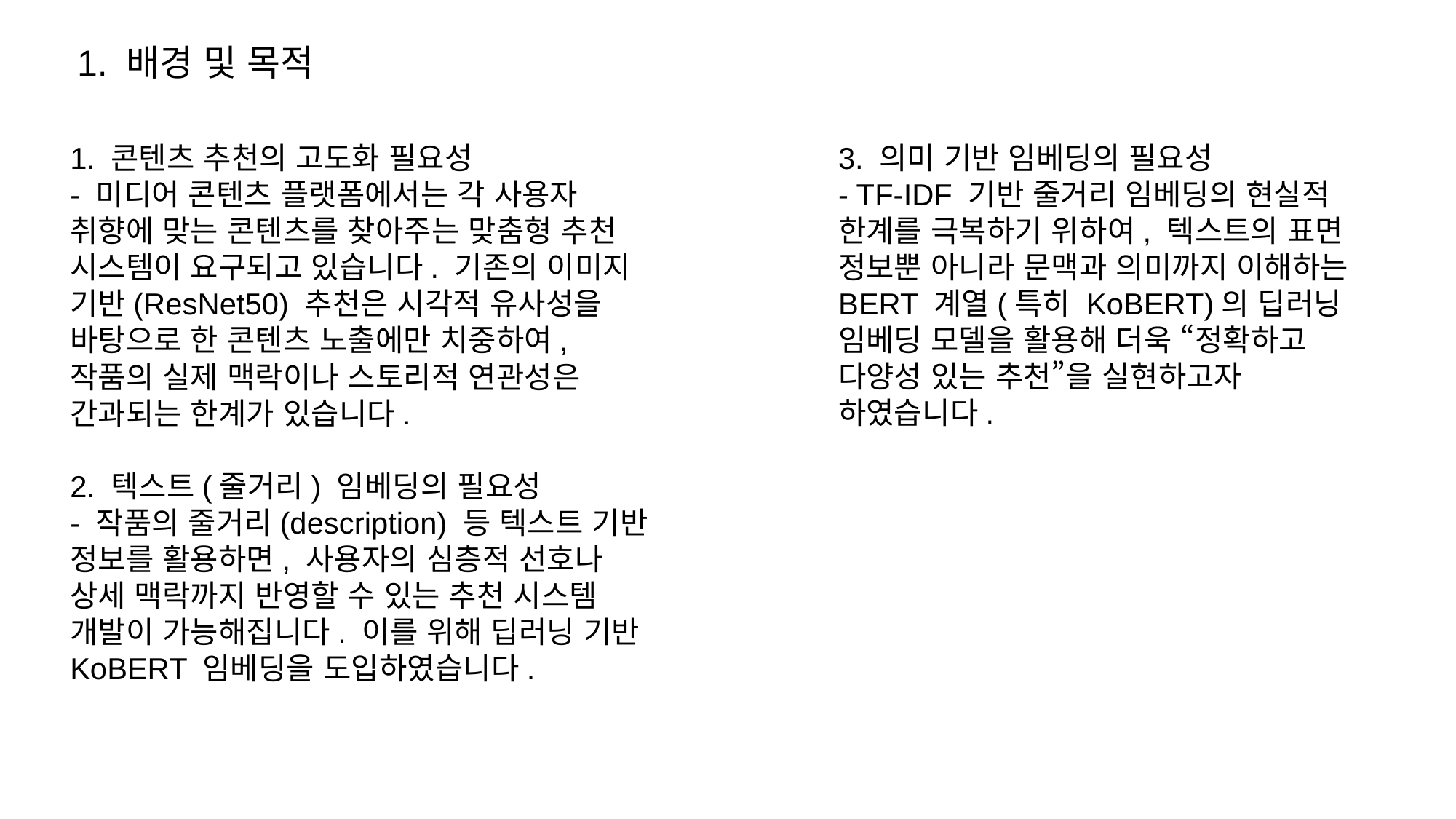

1. 배경 및 목적
1. 콘텐츠 추천의 고도화 필요성
- 미디어 콘텐츠 플랫폼에서는 각 사용자 취향에 맞는 콘텐츠를 찾아주는 맞춤형 추천 시스템이 요구되고 있습니다. 기존의 이미지 기반(ResNet50) 추천은 시각적 유사성을 바탕으로 한 콘텐츠 노출에만 치중하여, 작품의 실제 맥락이나 스토리적 연관성은 간과되는 한계가 있습니다.

2. 텍스트(줄거리) 임베딩의 필요성
- 작품의 줄거리(description) 등 텍스트 기반 정보를 활용하면, 사용자의 심층적 선호나 상세 맥락까지 반영할 수 있는 추천 시스템 개발이 가능해집니다. 이를 위해 딥러닝 기반 KoBERT 임베딩을 도입하였습니다.

3. 의미 기반 임베딩의 필요성
- TF-IDF 기반 줄거리 임베딩의 현실적 한계를 극복하기 위하여, 텍스트의 표면 정보뿐 아니라 문맥과 의미까지 이해하는 BERT 계열(특히 KoBERT)의 딥러닝 임베딩 모델을 활용해 더욱 “정확하고 다양성 있는 추천”을 실현하고자 하였습니다.